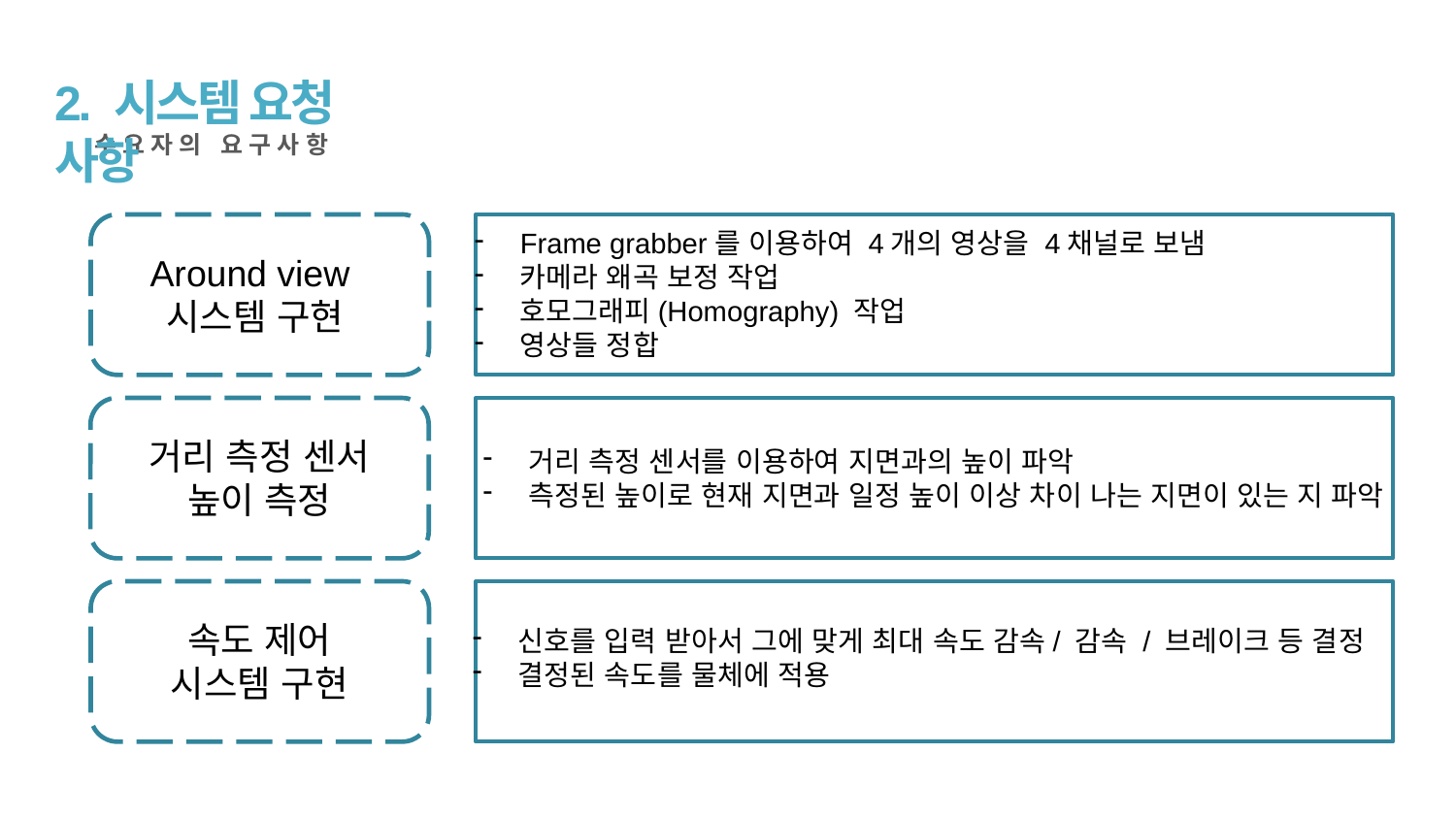

2. 시스템 요청 사항
수요자의 요구사항

Frame grabber를 이용하여 4개의 영상을 4채널로 보냄
카메라 왜곡 보정 작업
호모그래피(Homography) 작업
영상들 정합
Around view
시스템 구현

거리 측정 센서
높이 측정
거리 측정 센서를 이용하여 지면과의 높이 파악
측정된 높이로 현재 지면과 일정 높이 이상 차이 나는 지면이 있는 지 파악

속도 제어
시스템 구현
신호를 입력 받아서 그에 맞게 최대 속도 감속/ 감속 / 브레이크 등 결정
결정된 속도를 물체에 적용